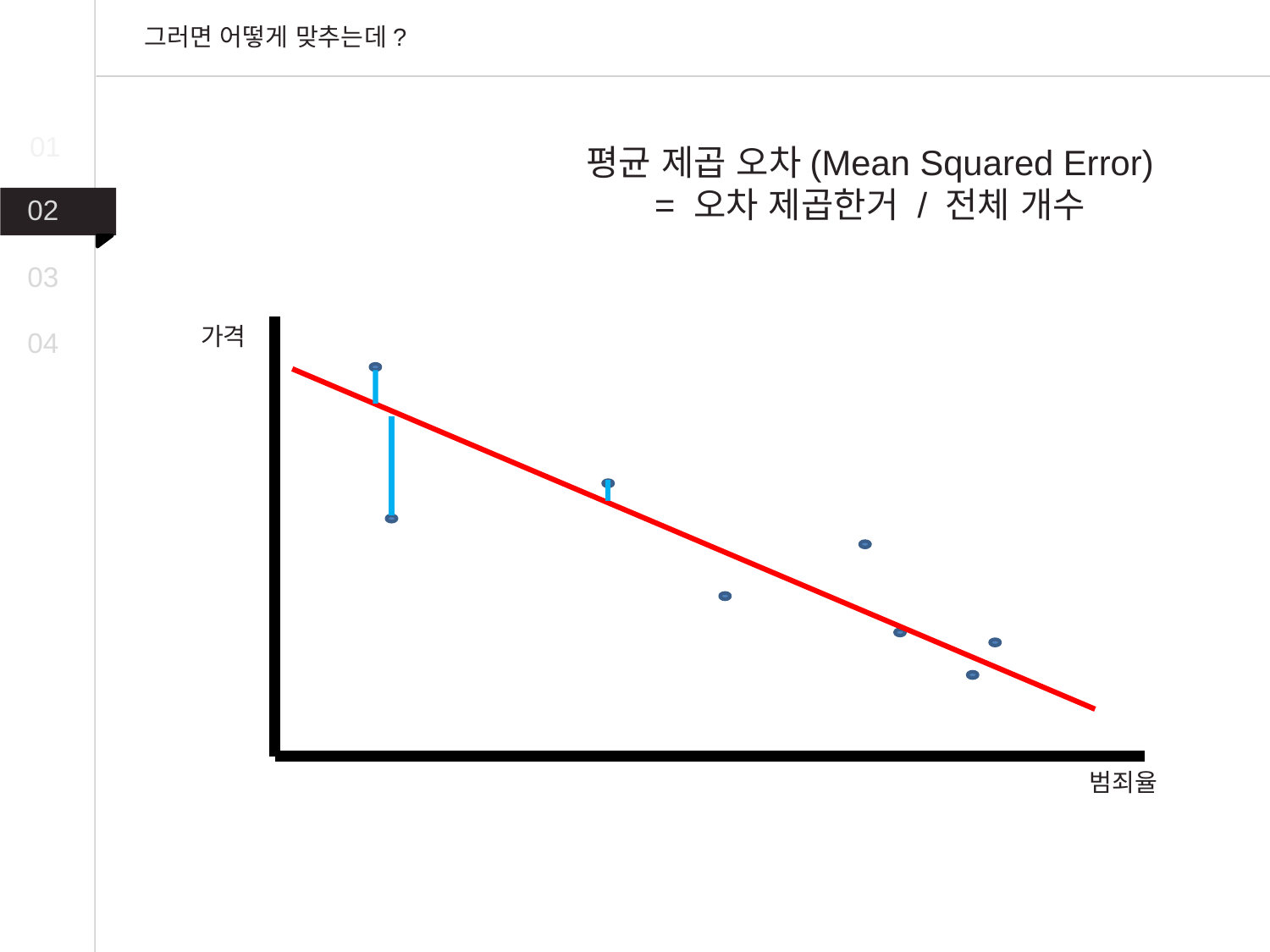

그러면 어떻게 맞추는데?
01
평균 제곱 오차(Mean Squared Error)
= 오차 제곱한거 / 전체 개수
02

03
가격
04

범죄율